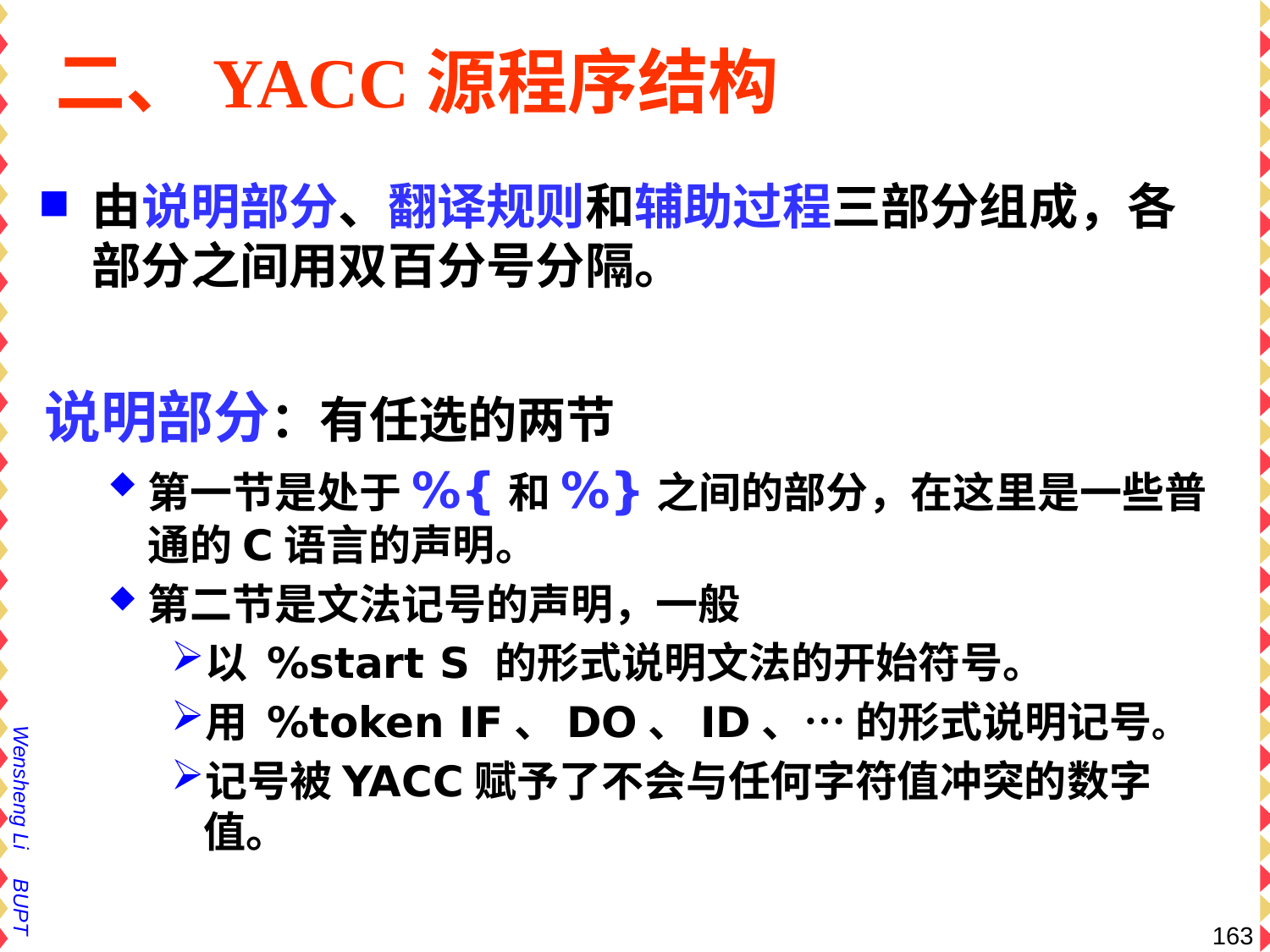

# 二、YACC源程序结构
由说明部分、翻译规则和辅助过程三部分组成，各部分之间用双百分号分隔。

说明部分：有任选的两节
第一节是处于%{和%}之间的部分，在这里是一些普通的C语言的声明。
第二节是文法记号的声明，一般
以 %start S 的形式说明文法的开始符号。
用 %token IF、DO、ID、… 的形式说明记号。
记号被YACC赋予了不会与任何字符值冲突的数字值。
163